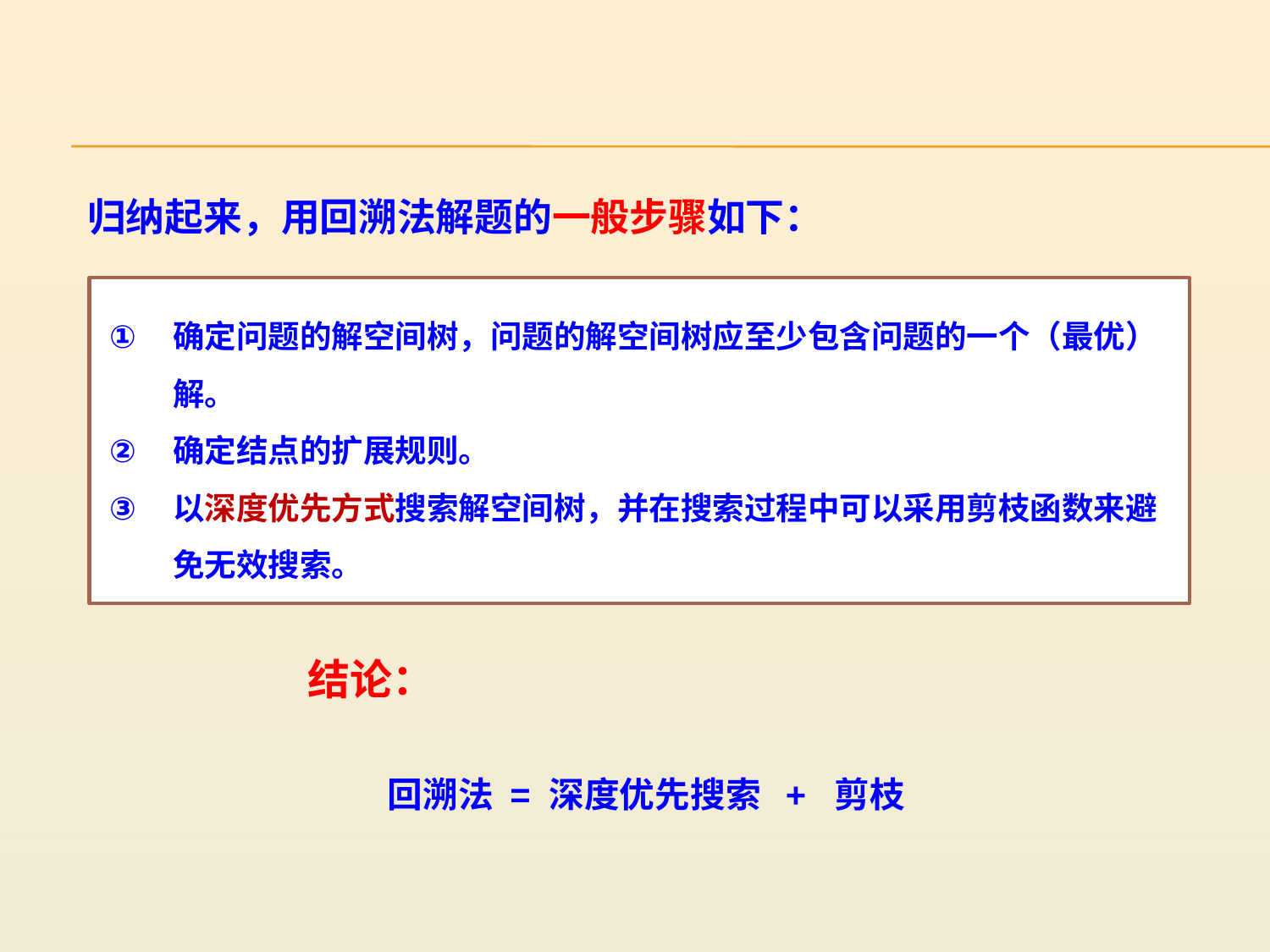

归纳起来，用回溯法解题的一般步骤如下：
确定问题的解空间树，问题的解空间树应至少包含问题的一个（最优）解。
确定结点的扩展规则。
以深度优先方式搜索解空间树，并在搜索过程中可以采用剪枝函数来避免无效搜索。
结论：
回溯法 = 深度优先搜索  +  剪枝